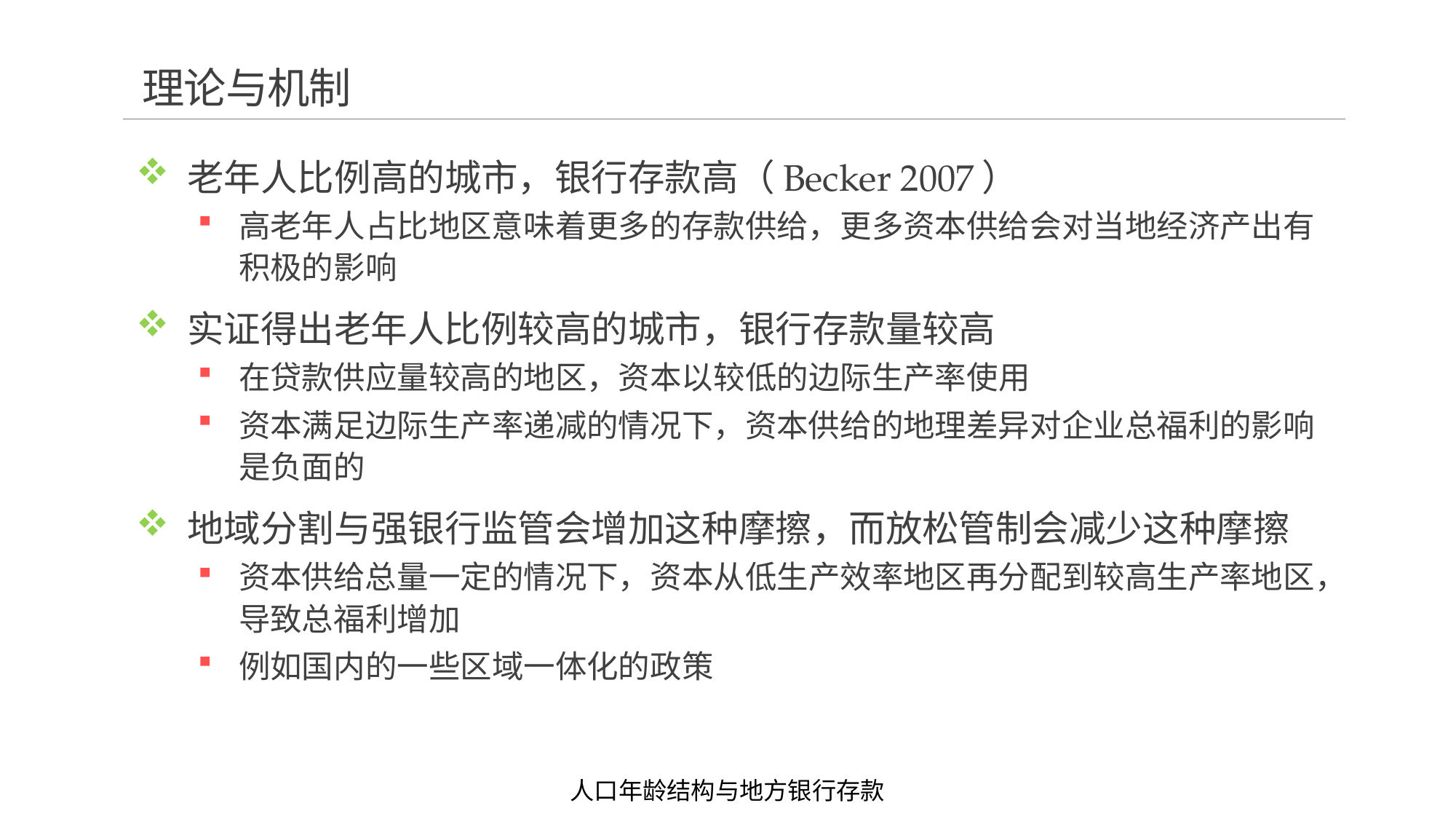

# 理论与机制
老年人比例高的城市，银行存款高（Becker 2007）
高老年人占比地区意味着更多的存款供给，更多资本供给会对当地经济产出有积极的影响
实证得出老年人比例较高的城市，银行存款量较高
在贷款供应量较高的地区，资本以较低的边际生产率使用
资本满足边际生产率递减的情况下，资本供给的地理差异对企业总福利的影响是负面的
地域分割与强银行监管会增加这种摩擦，而放松管制会减少这种摩擦
资本供给总量一定的情况下，资本从低生产效率地区再分配到较高生产率地区，导致总福利增加
例如国内的一些区域一体化的政策

人口年龄结构与地方银行存款